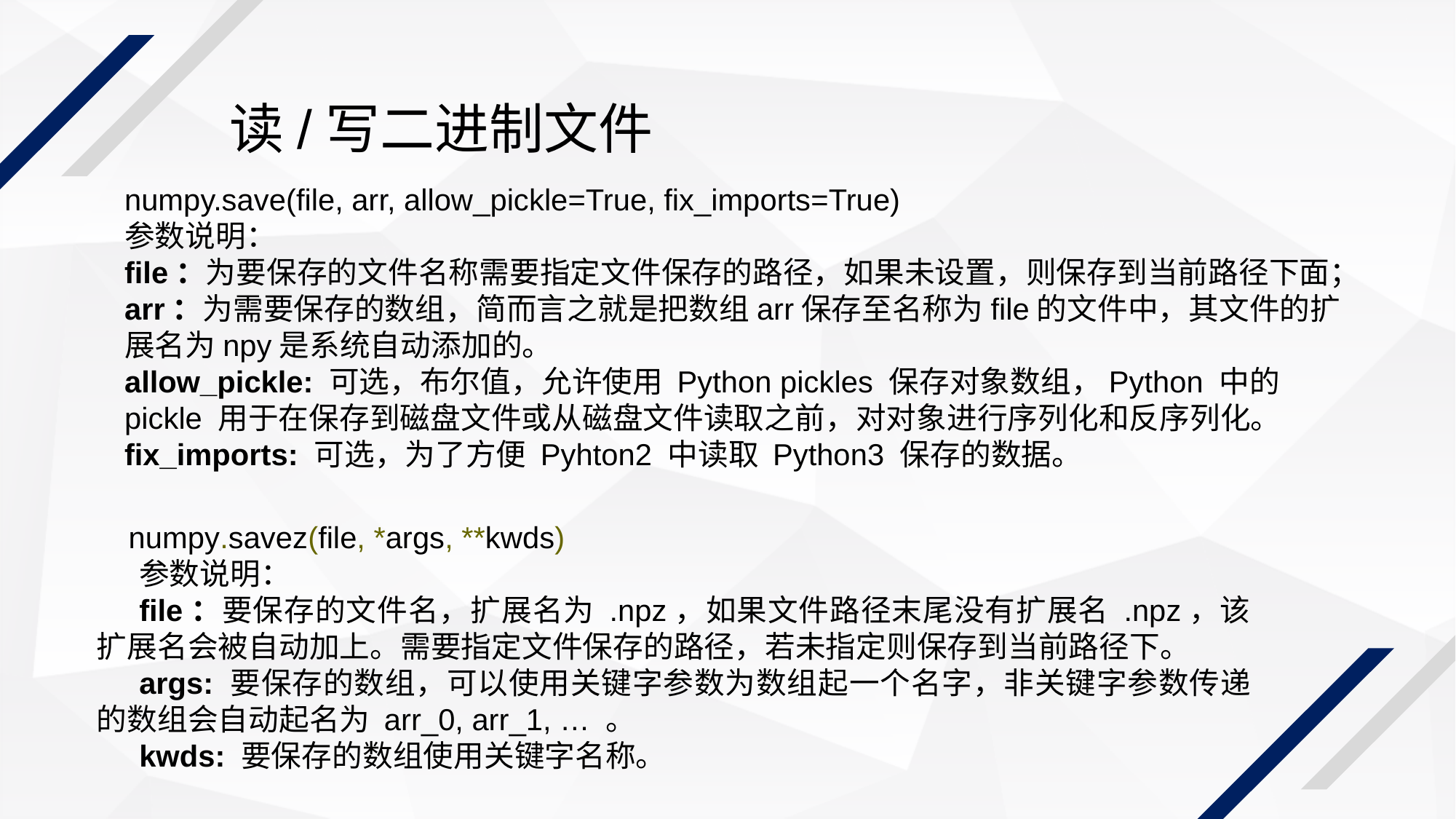

读/写二进制文件
numpy.save(file, arr, allow_pickle=True, fix_imports=True)
参数说明：
file：为要保存的文件名称需要指定文件保存的路径，如果未设置，则保存到当前路径下面；
arr：为需要保存的数组，简而言之就是把数组arr保存至名称为file的文件中，其文件的扩展名为npy是系统自动添加的。
allow_pickle: 可选，布尔值，允许使用 Python pickles 保存对象数组，Python 中的 pickle 用于在保存到磁盘文件或从磁盘文件读取之前，对对象进行序列化和反序列化。
fix_imports: 可选，为了方便 Pyhton2 中读取 Python3 保存的数据。
numpy.savez(file, *args, **kwds)
参数说明：
file：要保存的文件名，扩展名为 .npz，如果文件路径末尾没有扩展名 .npz，该扩展名会被自动加上。需要指定文件保存的路径，若未指定则保存到当前路径下。
args: 要保存的数组，可以使用关键字参数为数组起一个名字，非关键字参数传递的数组会自动起名为 arr_0, arr_1, … 。
kwds: 要保存的数组使用关键字名称。